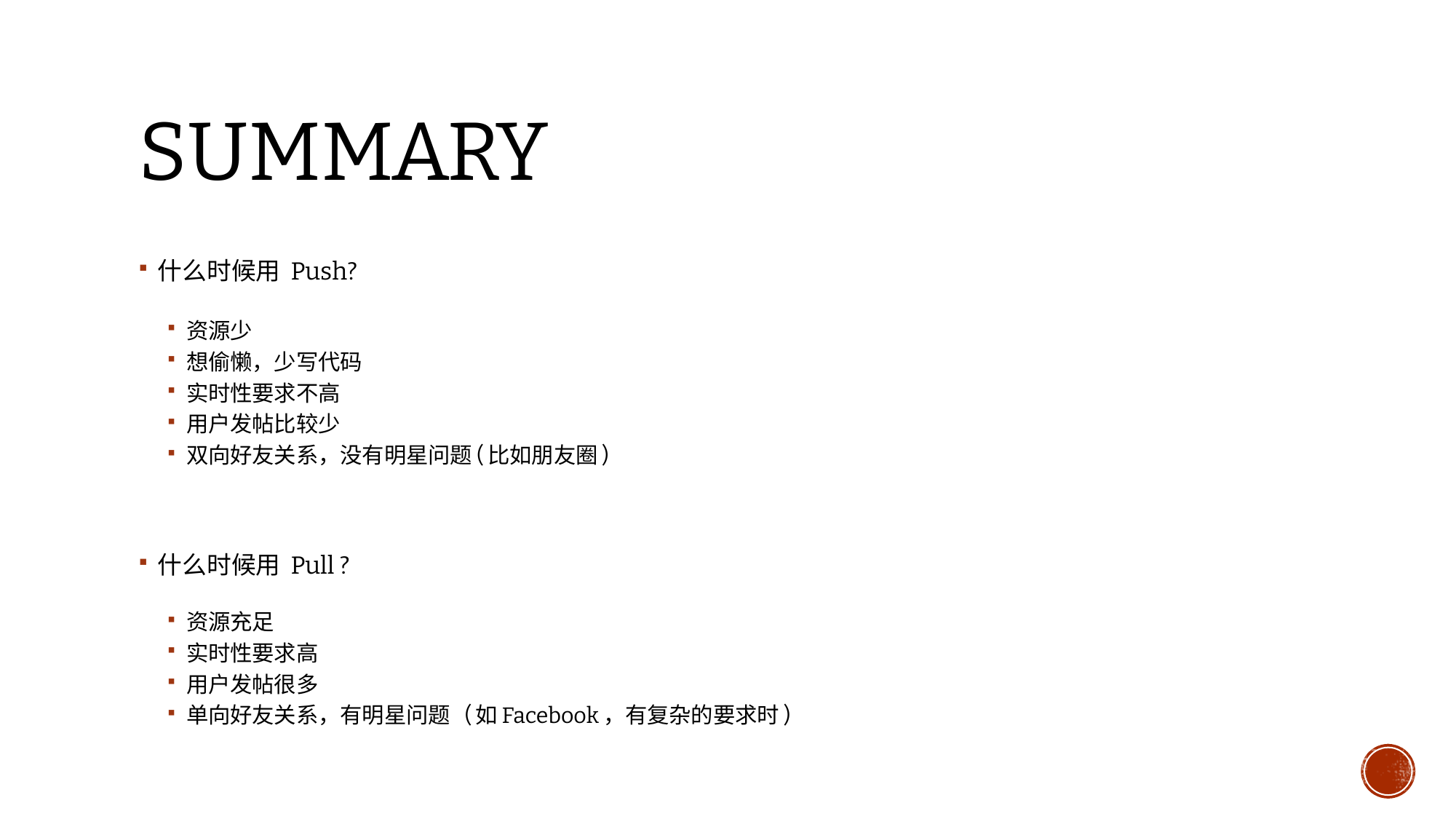

# Summary
什么时候用 Push?
资源少
想偷懒，少写代码
实时性要求不高
用户发帖比较少
双向好友关系，没有明星问题(比如朋友圈)

什么时候用 Pull ?
资源充足
实时性要求高
用户发帖很多
单向好友关系，有明星问题  (如Facebook，有复杂的要求时)